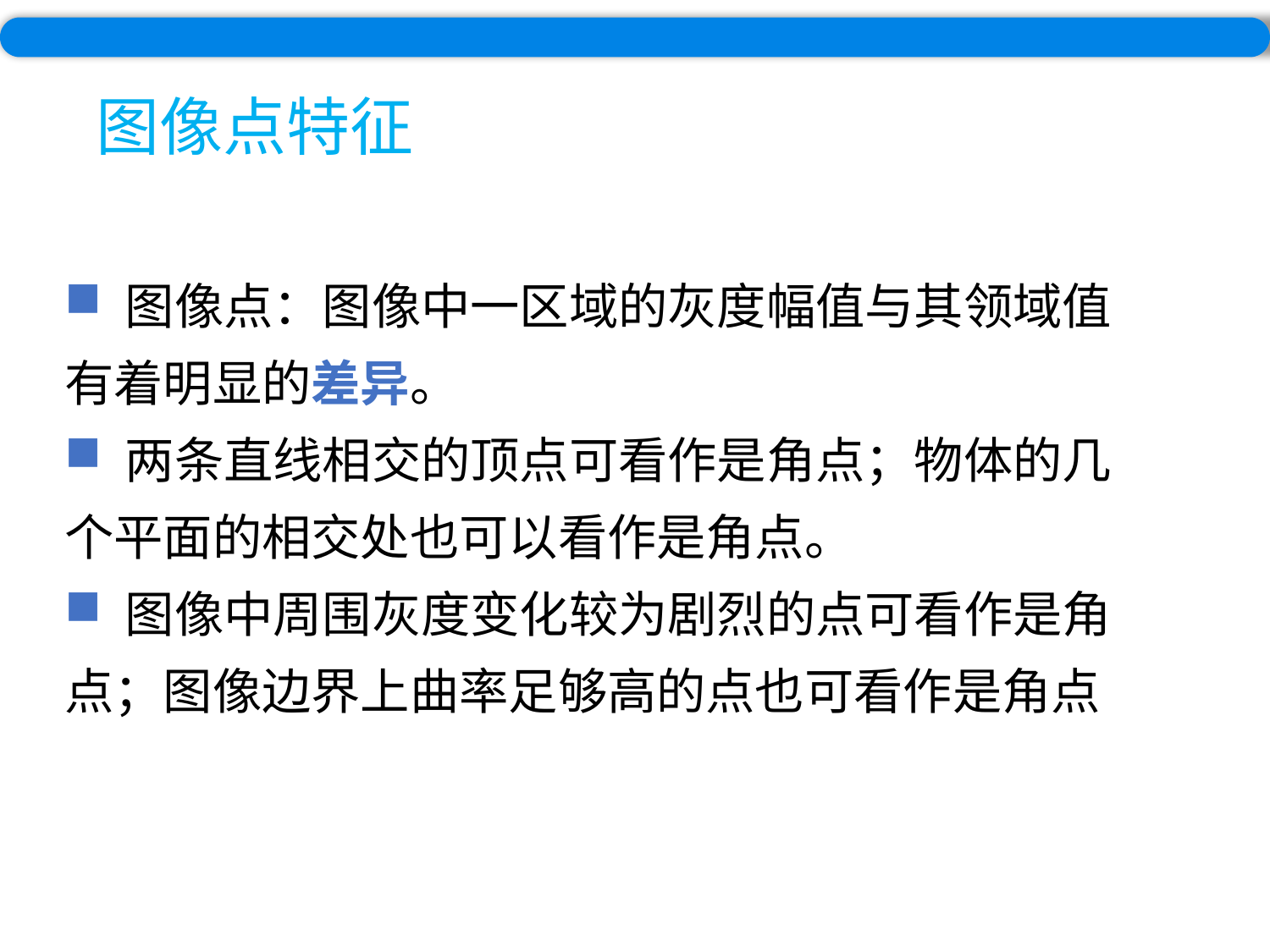

图像点特征
 图像点：图像中一区域的灰度幅值与其领域值有着明显的差异。
 两条直线相交的顶点可看作是角点；物体的几个平面的相交处也可以看作是角点。
 图像中周围灰度变化较为剧烈的点可看作是角点；图像边界上曲率足够高的点也可看作是角点